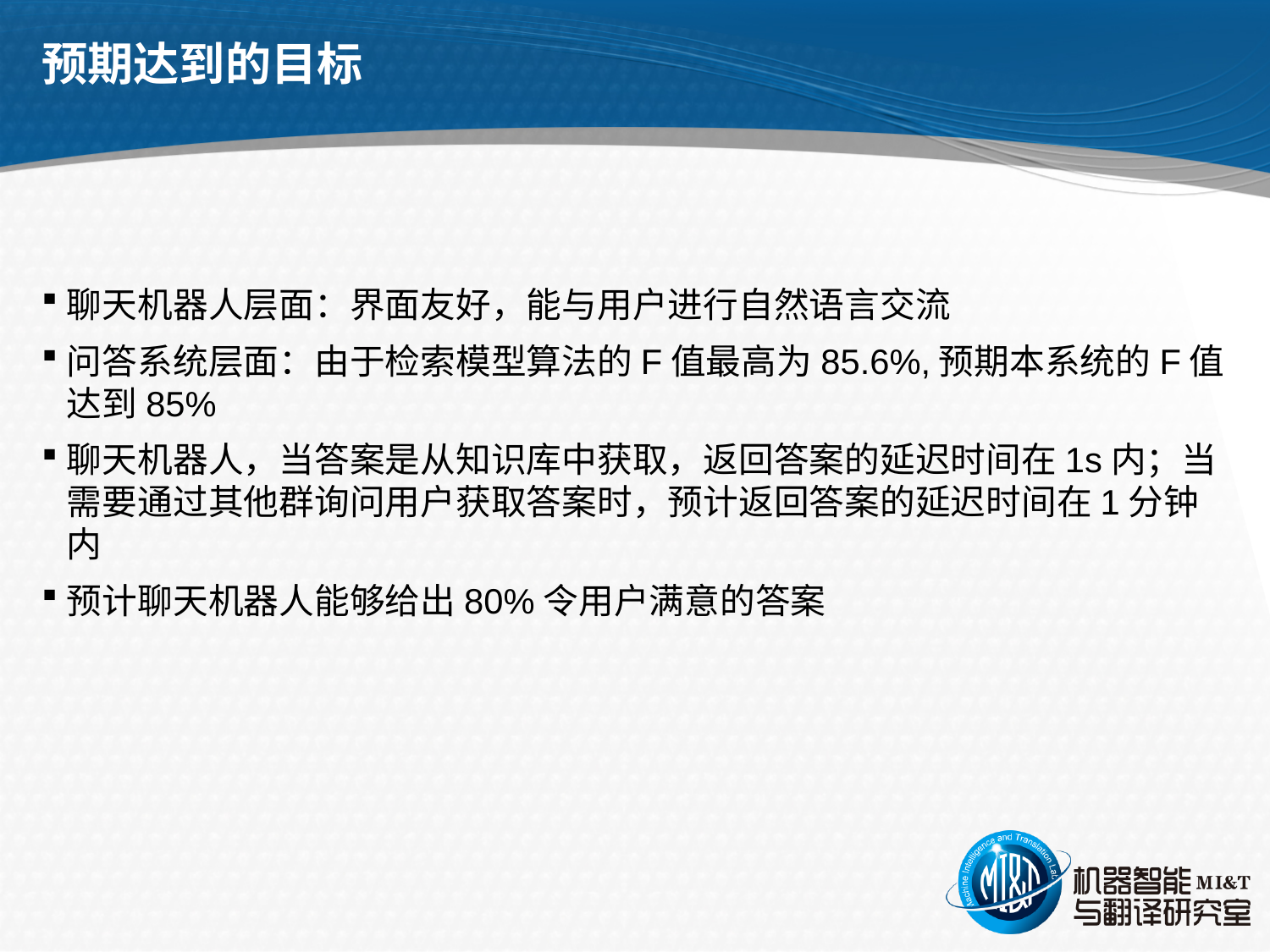

# 预期达到的目标
聊天机器人层面：界面友好，能与用户进行自然语言交流
问答系统层面：由于检索模型算法的F值最高为85.6%,预期本系统的F值达到85%
聊天机器人，当答案是从知识库中获取，返回答案的延迟时间在1s内；当需要通过其他群询问用户获取答案时，预计返回答案的延迟时间在1分钟内
预计聊天机器人能够给出80%令用户满意的答案